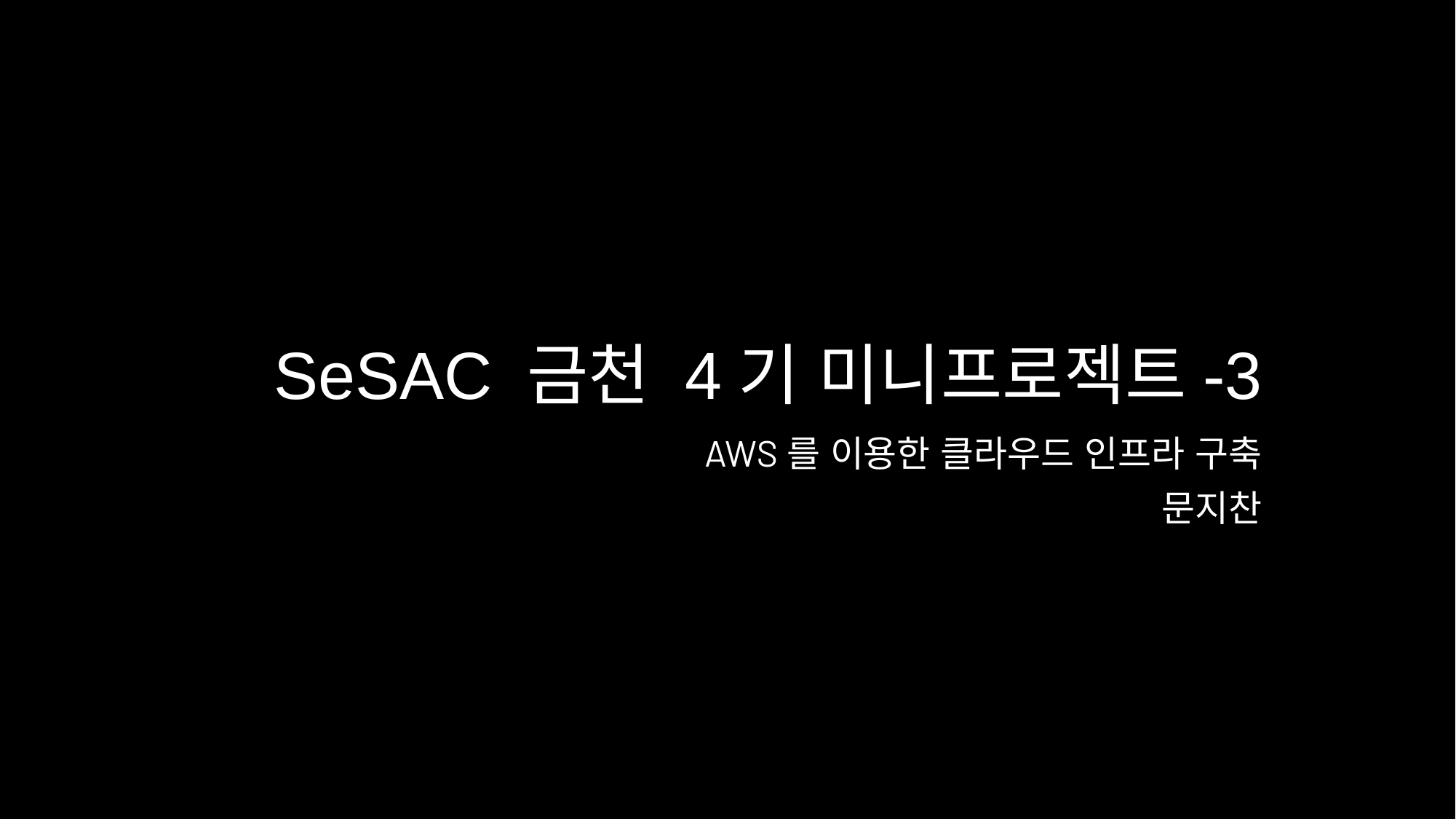

# SeSAC 금천 4기 미니프로젝트-3
AWS를 이용한 클라우드 인프라 구축
문지찬